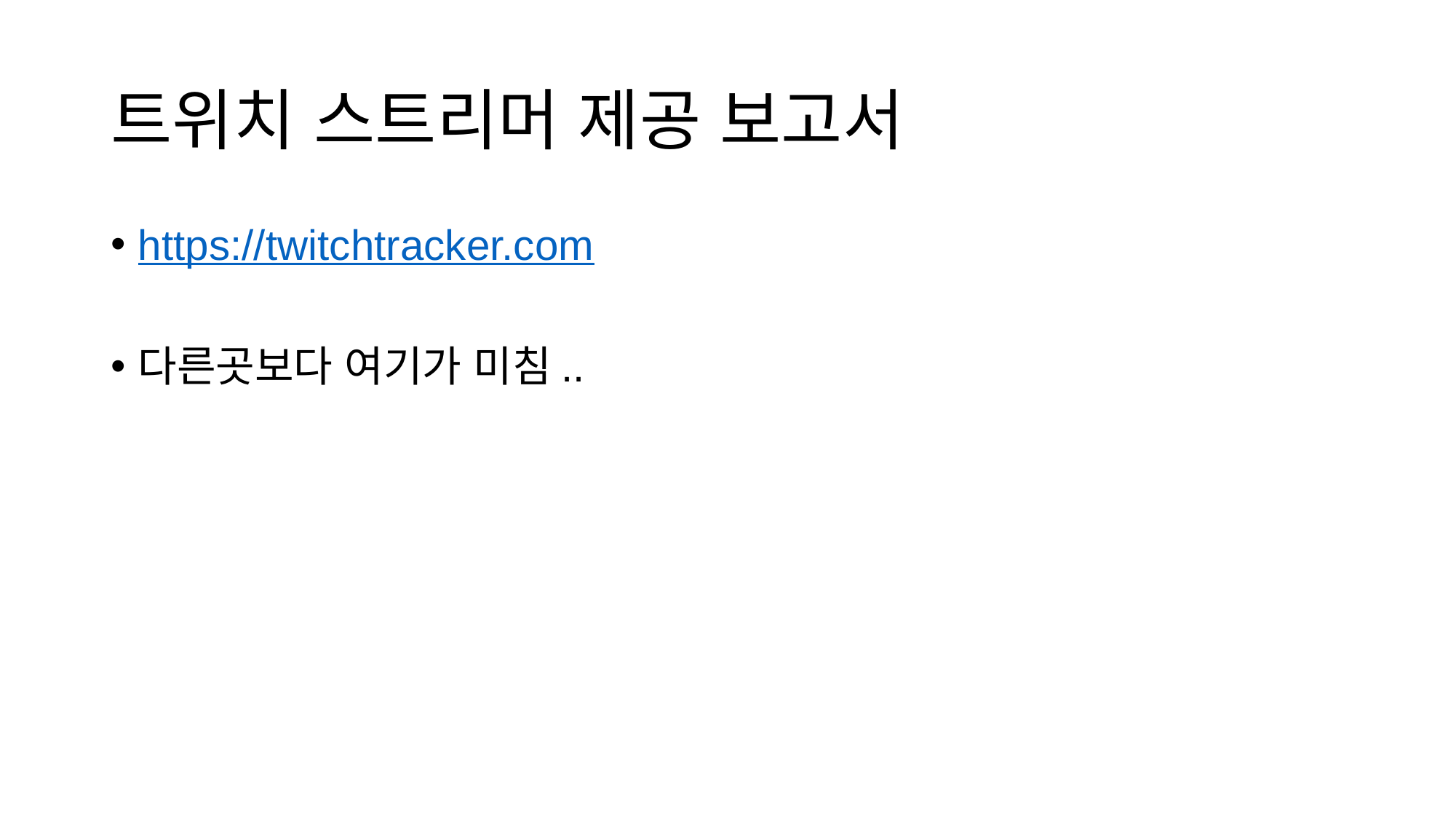

# 트위치 스트리머 제공 보고서
https://twitchtracker.com

다른곳보다 여기가 미침..